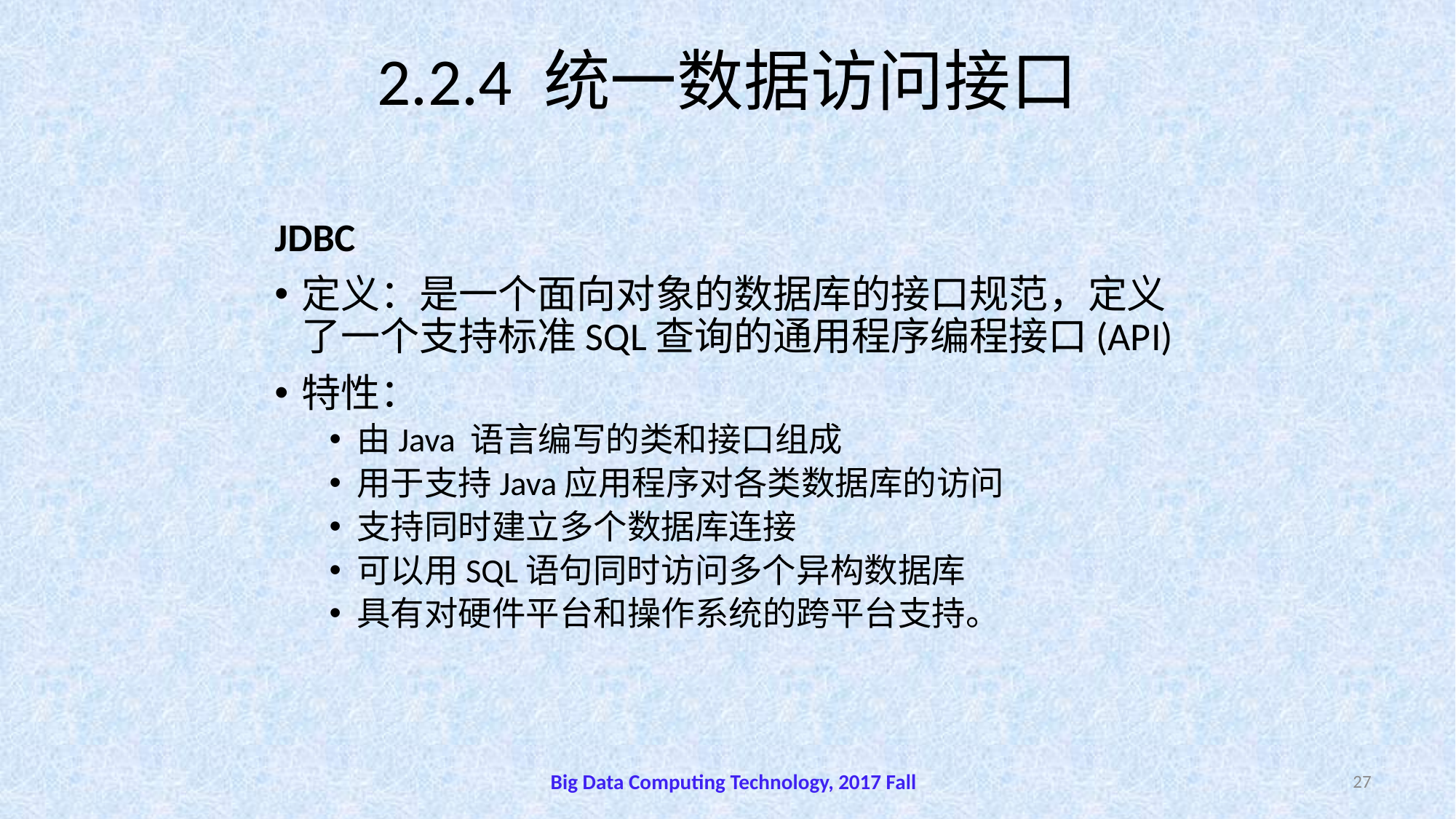

# 2.2.4 统一数据访问接口
JDBC
定义：是一个面向对象的数据库的接口规范，定义了一个支持标准SQL查询的通用程序编程接口(API)
特性：
由Java 语言编写的类和接口组成
用于支持Java应用程序对各类数据库的访问
支持同时建立多个数据库连接
可以用SQL语句同时访问多个异构数据库
具有对硬件平台和操作系统的跨平台支持。
Big Data Computing Technology, 2017 Fall
27